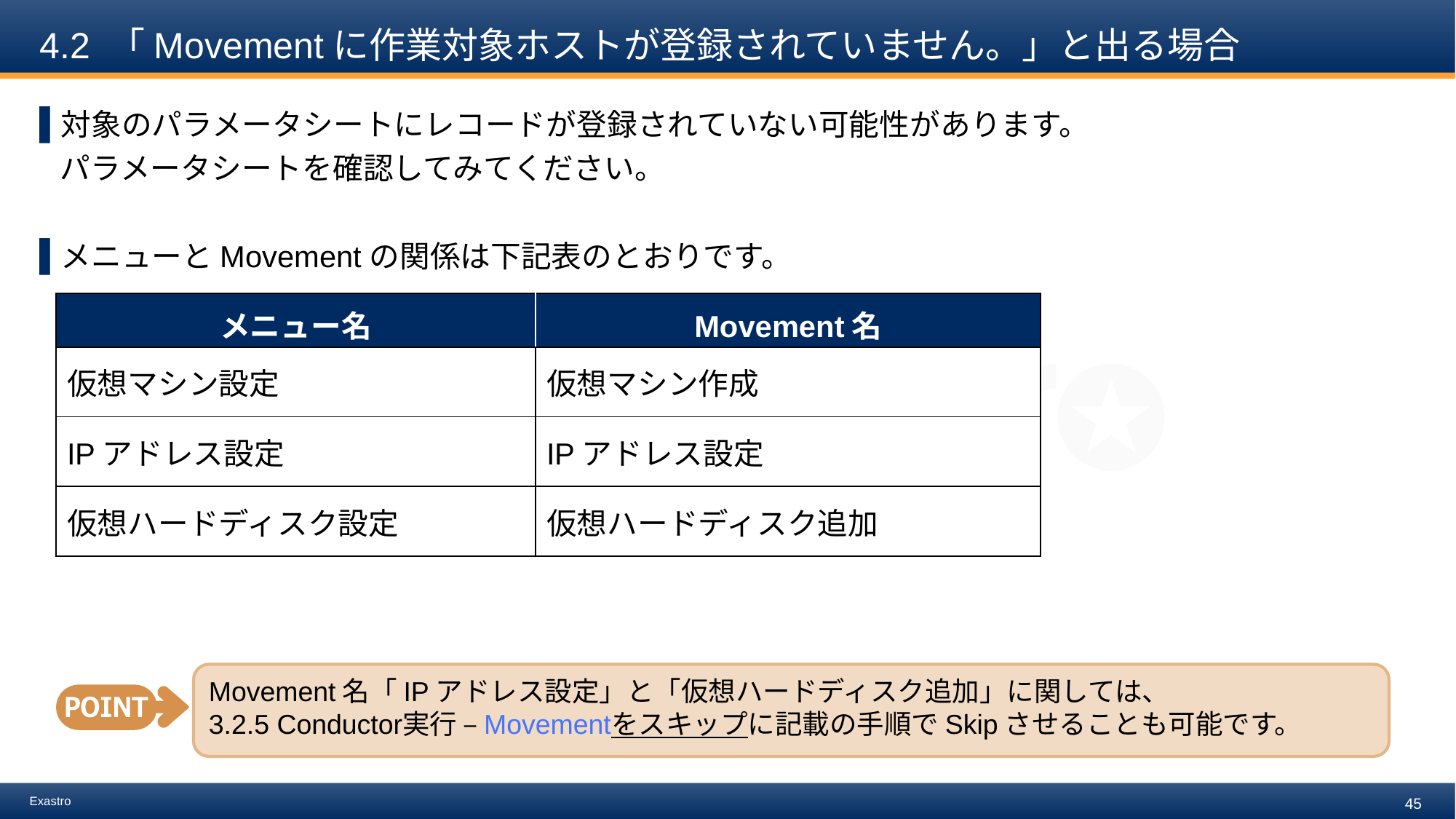

# 4.2 「Movementに作業対象ホストが登録されていません。」と出る場合
対象のパラメータシートにレコードが登録されていない可能性があります。
  パラメータシートを確認してみてください。

メニューとMovementの関係は下記表のとおりです。
| メニュー名 | Movement名 |
| --- | --- |
| 仮想マシン設定 | 仮想マシン作成 |
| IPアドレス設定 | IPアドレス設定 |
| 仮想ハードディスク設定 | 仮想ハードディスク追加 |
Movement名「IPアドレス設定」と「仮想ハードディスク追加」に関しては、
3.2.5 Conductor実行 – Movementをスキップに記載の手順でSkipさせることも可能です。